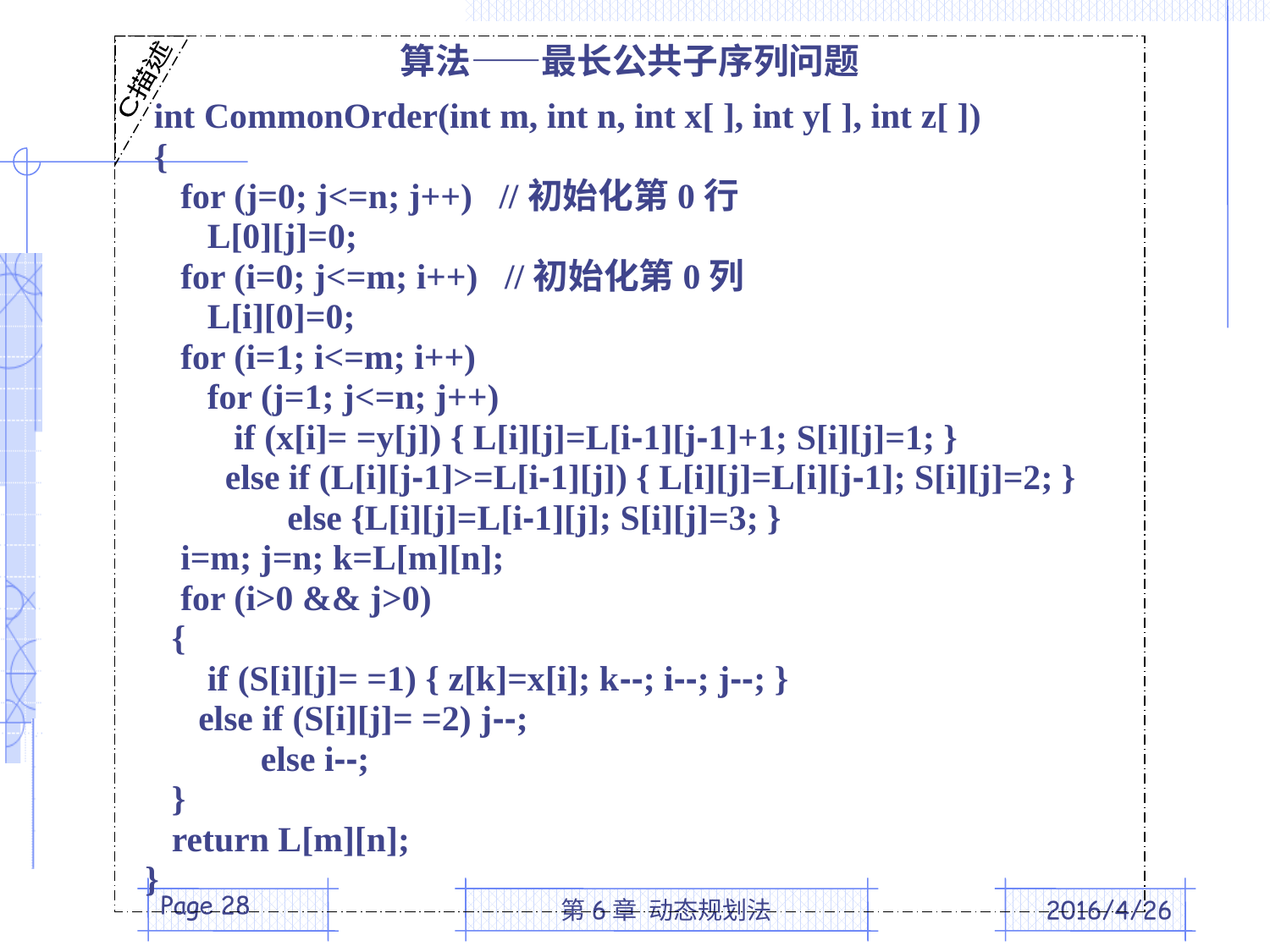

算法——最长公共子序列问题
   int CommonOrder(int m, int n, int x[ ], int y[ ], int z[ ])
   {
      for (j=0; j<=n; j++)   //初始化第0行
         L[0][j]=0;
      for (i=0; j<=m; i++)   //初始化第0列
         L[i][0]=0;
      for (i=1; i<=m; i++)
         for (j=1; j<=n; j++)
            if (x[i]= =y[j]) { L[i][j]=L[i-1][j-1]+1; S[i][j]=1; }
           else if (L[i][j-1]>=L[i-1][j]) { L[i][j]=L[i][j-1]; S[i][j]=2; }
                  else {L[i][j]=L[i-1][j]; S[i][j]=3; }
      i=m; j=n; k=L[m][n];
      for (i>0 && j>0)
     {
         if (S[i][j]= =1) { z[k]=x[i]; k--; i--; j--; }
        else if (S[i][j]= =2) j--;
               else i--;
     }
     return L[m][n];
  }

C描述
Page 28
第6章  动态规划法
2016/4/26